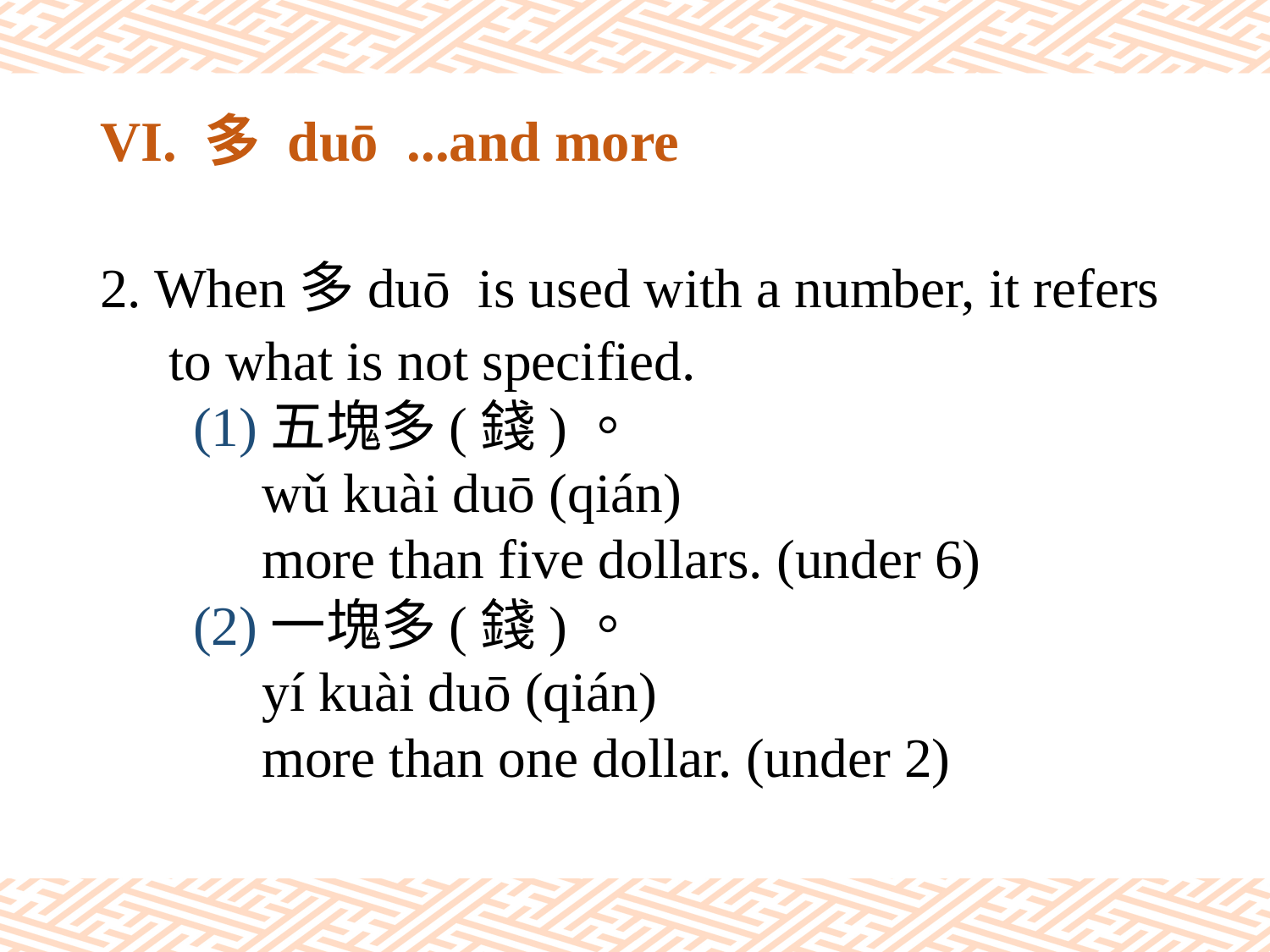

# VI. 多 duō  ...and more
2. When多duō  is used with a number, it refers
     to what is not specified.
(1)五塊多(錢)。
     wǔ kuài duō (qián)
     more than five dollars. (under 6)
(2)一塊多(錢)。
     yí kuài duō (qián)
     more than one dollar. (under 2)